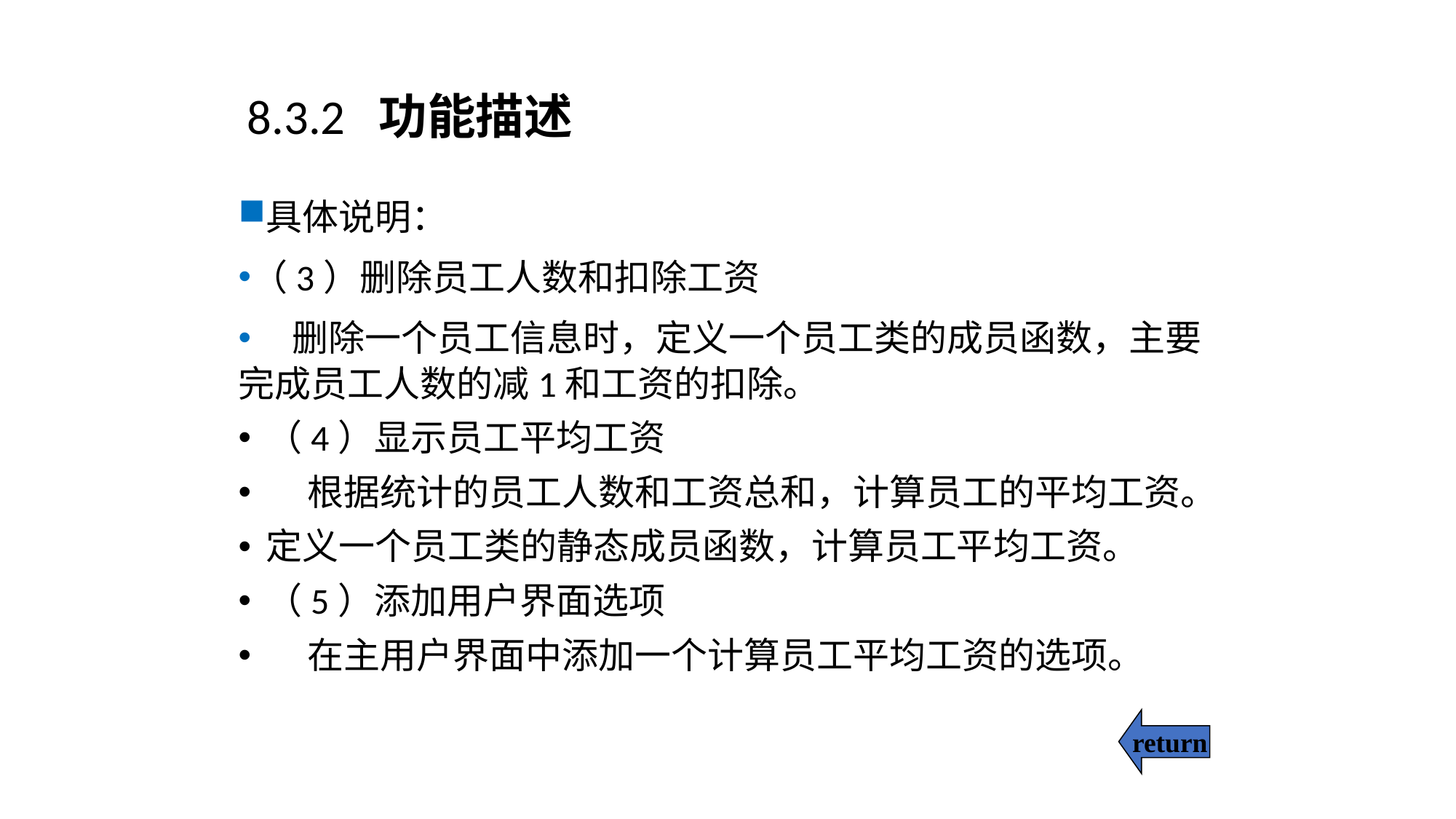

# 8.3.2  功能描述
具体说明：
（3）删除员工人数和扣除工资
    删除一个员工信息时，定义一个员工类的成员函数，主要完成员工人数的减1和工资的扣除。
（4）显示员工平均工资
    根据统计的员工人数和工资总和，计算员工的平均工资。
定义一个员工类的静态成员函数，计算员工平均工资。
（5）添加用户界面选项
    在主用户界面中添加一个计算员工平均工资的选项。
return